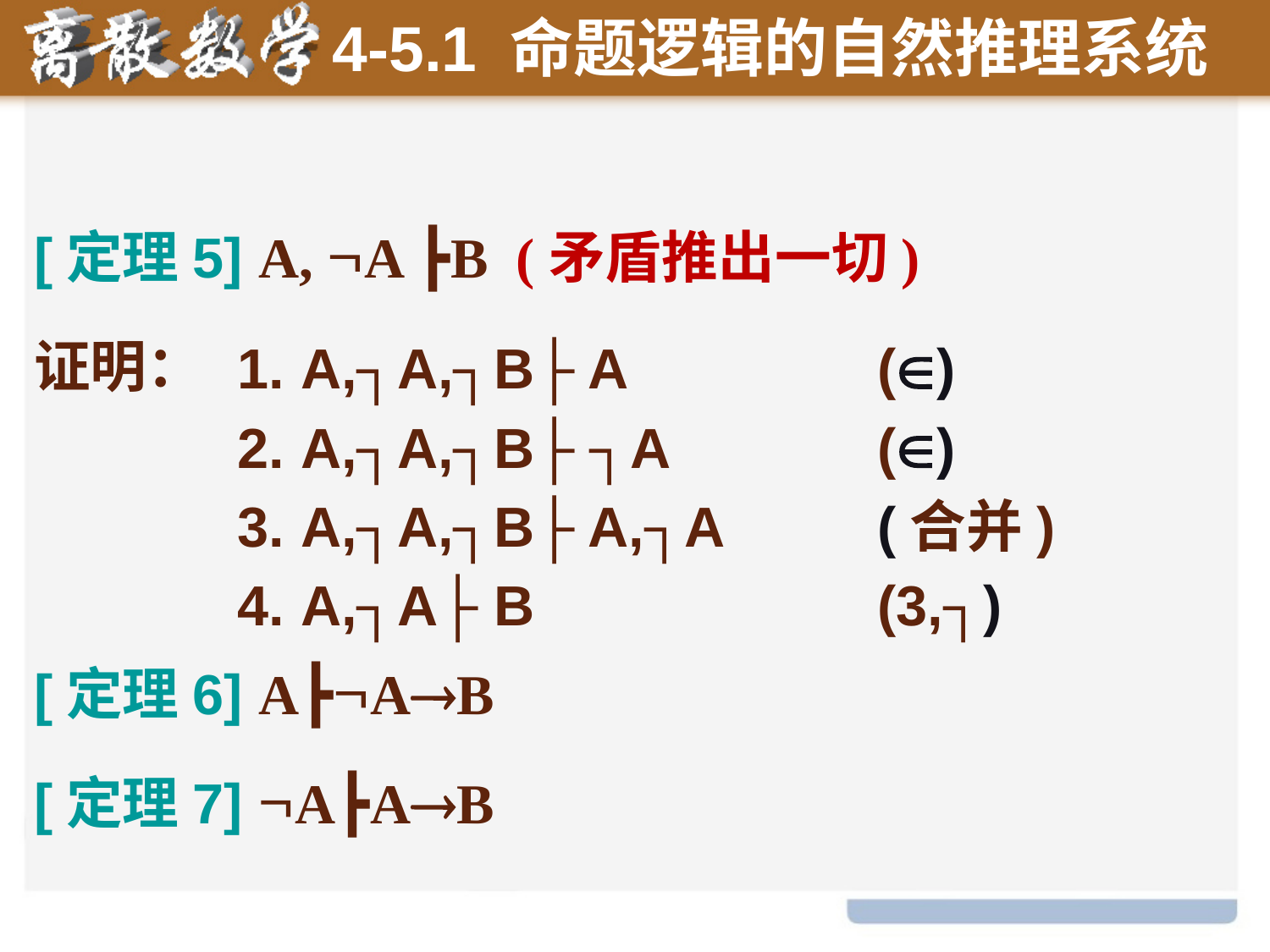

4-5.1 命题逻辑的自然推理系统

[定理5] A, ¬A ┣B  (矛盾推出一切)
证明：

[定理6] A┣¬A→B
[定理7] ¬A┣A→B

A,┐A,┐B├ A
A,┐A,┐B├ ┐A
A,┐A,┐B├ A,┐A
A,┐A├ B
(∈)
(∈)
(合并)
(3,┐)